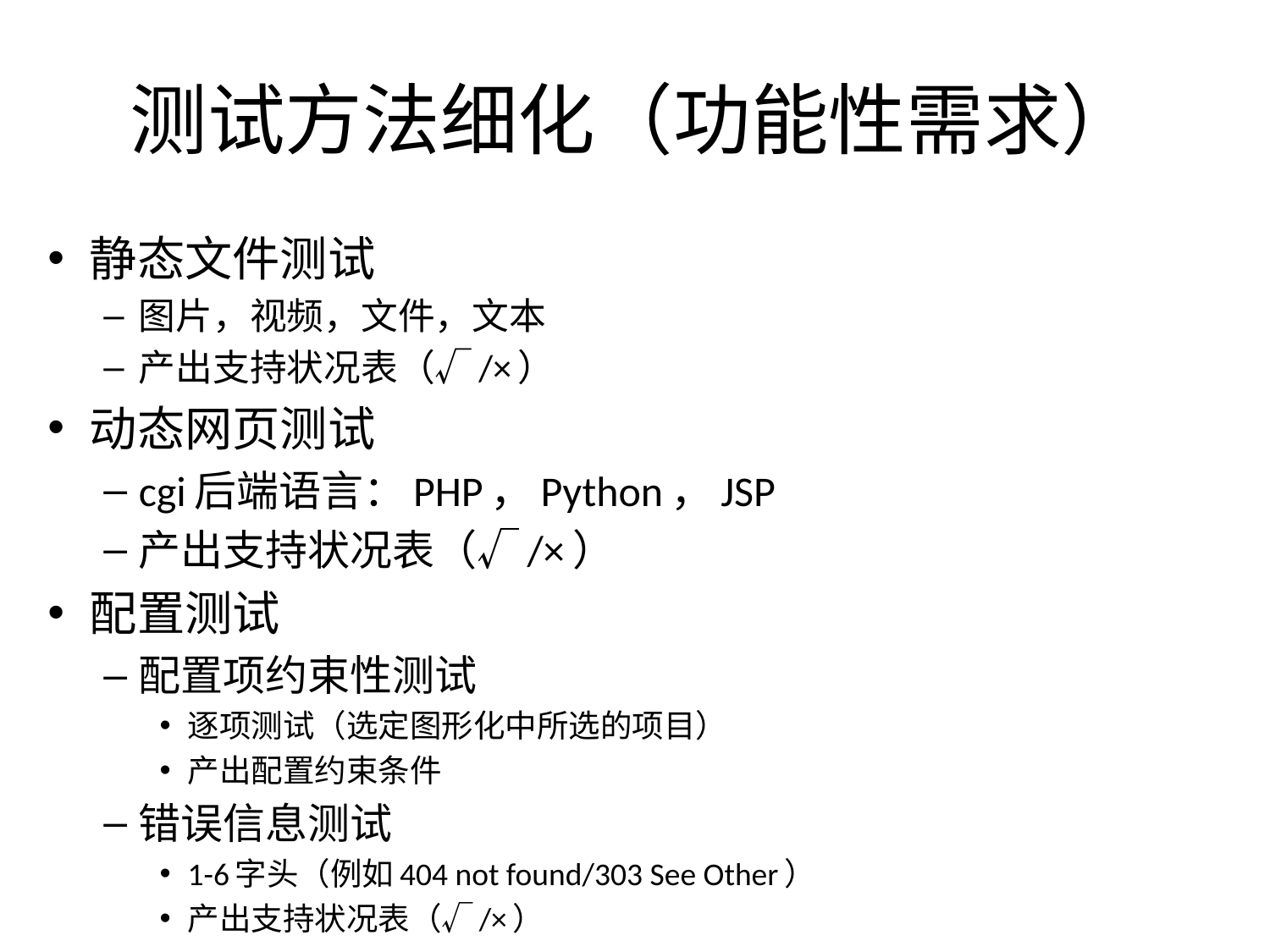

# 测试方法细化（功能性需求）
静态文件测试
图片，视频，文件，文本
产出支持状况表（√/×）
动态网页测试
cgi后端语言：PHP，Python，JSP
产出支持状况表（√/×）
配置测试
配置项约束性测试
逐项测试（选定图形化中所选的项目）
产出配置约束条件
错误信息测试
1-6字头（例如404 not found/303 See Other）
产出支持状况表（√/×）